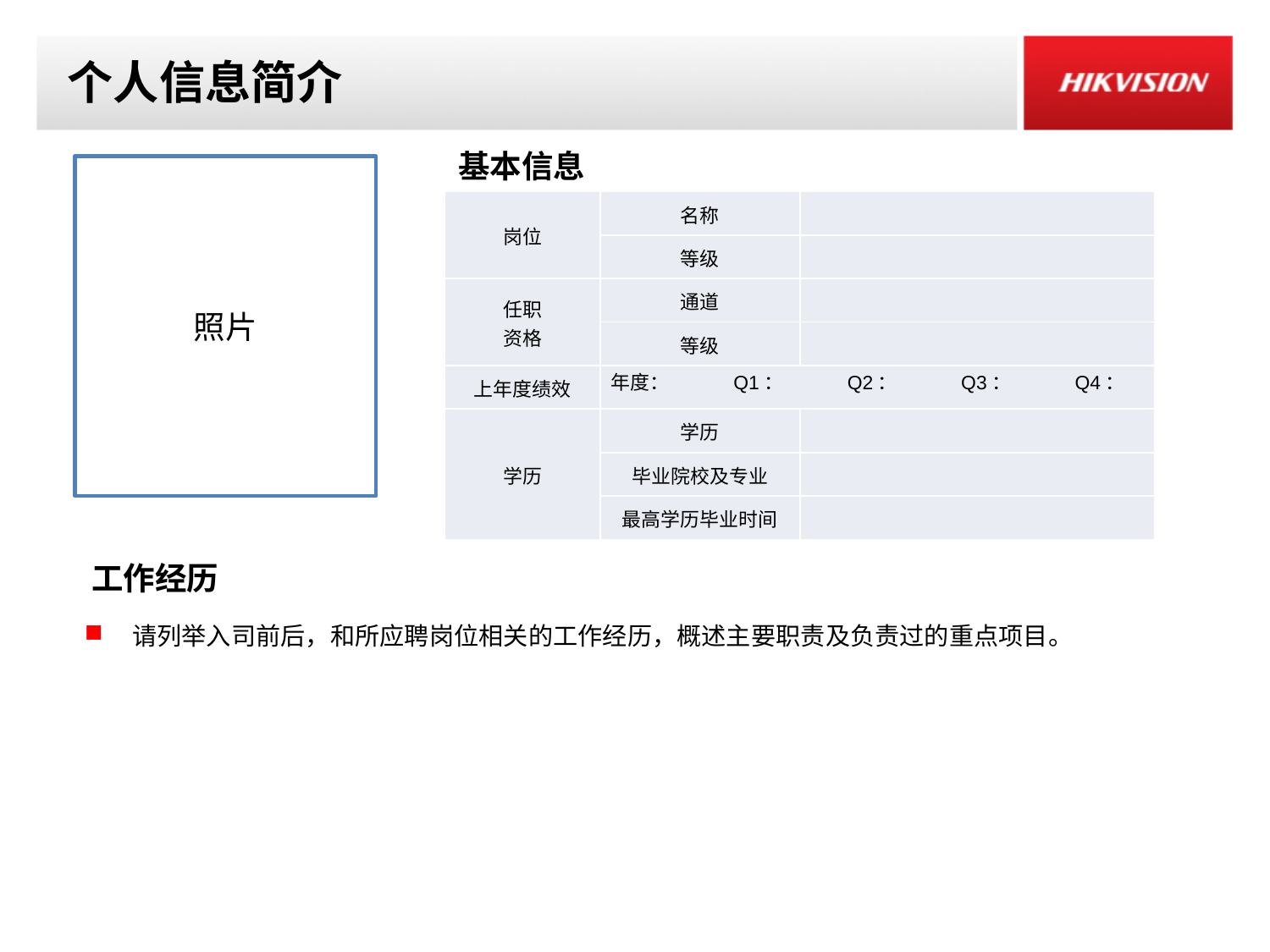

# 个人信息简介
基本信息
照片
| 岗位 | 名称 |  |
| --- | --- | --- |
|  | 等级 |  |
| 任职 资格 | 通道 |  |
|  | 等级 |  |
| 上年度绩效 | 年度：　　　Q1：　　　Q2：　　　Q3：　　　Q4： |  |
| 学历 | 学历 |  |
|  | 毕业院校及专业 |  |
|  | 最高学历毕业时间 |  |
工作经历
请列举入司前后，和所应聘岗位相关的工作经历，概述主要职责及负责过的重点项目。